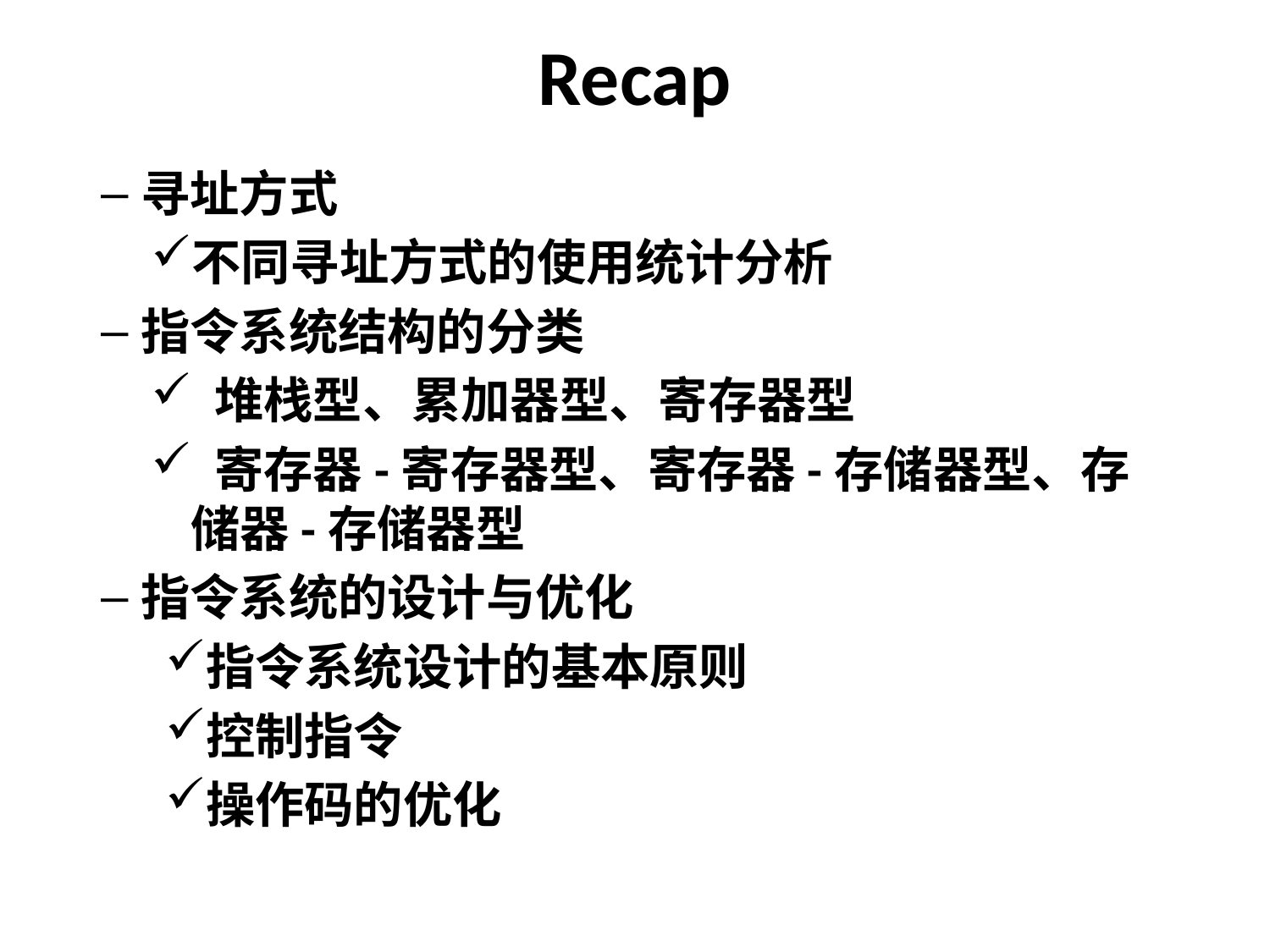

# Recap
寻址方式
不同寻址方式的使用统计分析
指令系统结构的分类
 堆栈型、累加器型、寄存器型
 寄存器-寄存器型、寄存器-存储器型、存储器-存储器型
指令系统的设计与优化
指令系统设计的基本原则
控制指令
操作码的优化